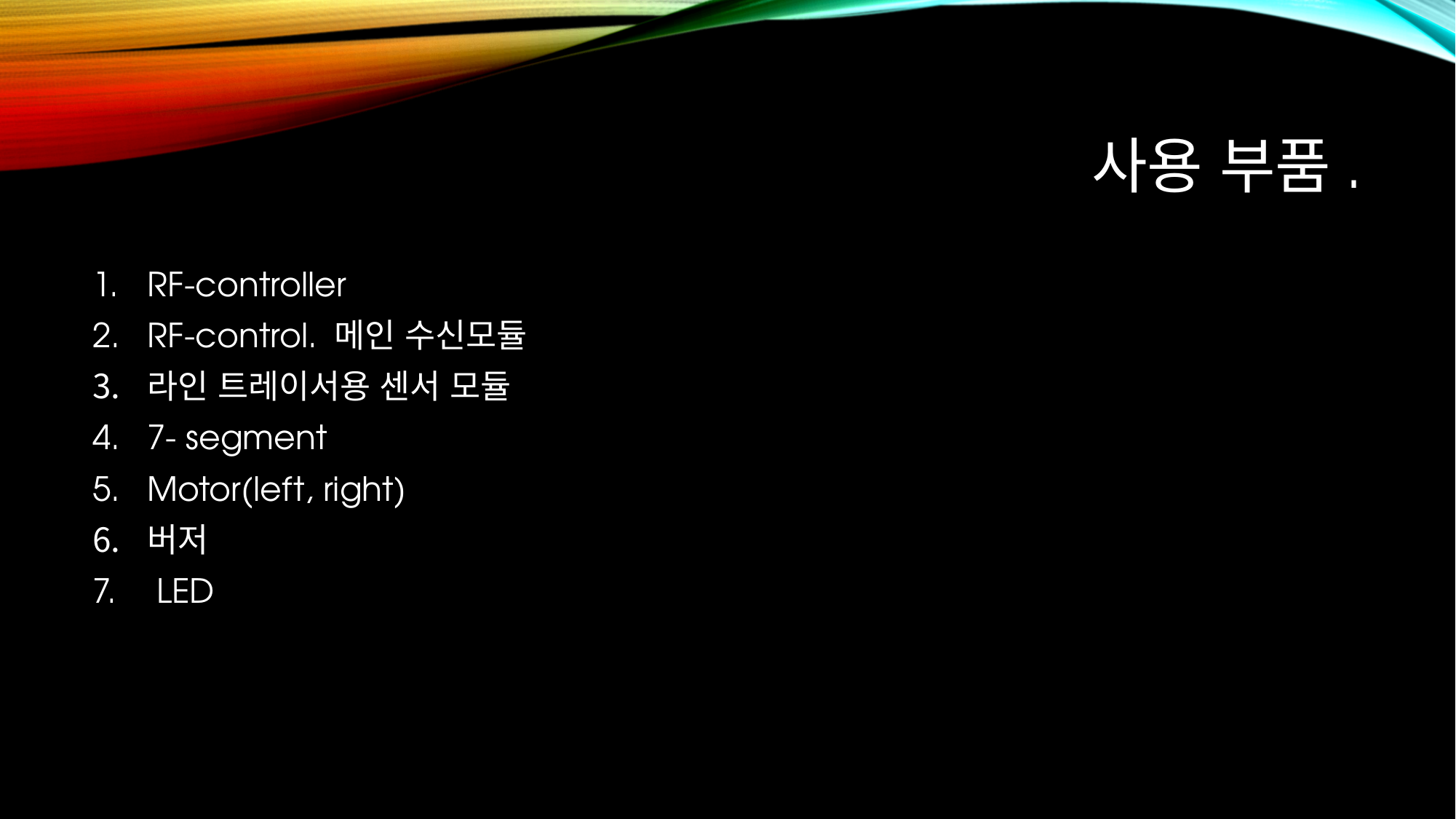

# 사용 부품.
RF-controller
RF-control. 메인 수신모듈
라인 트레이서용 센서 모듈
7- segment
Motor(left, right)
버저
 LED